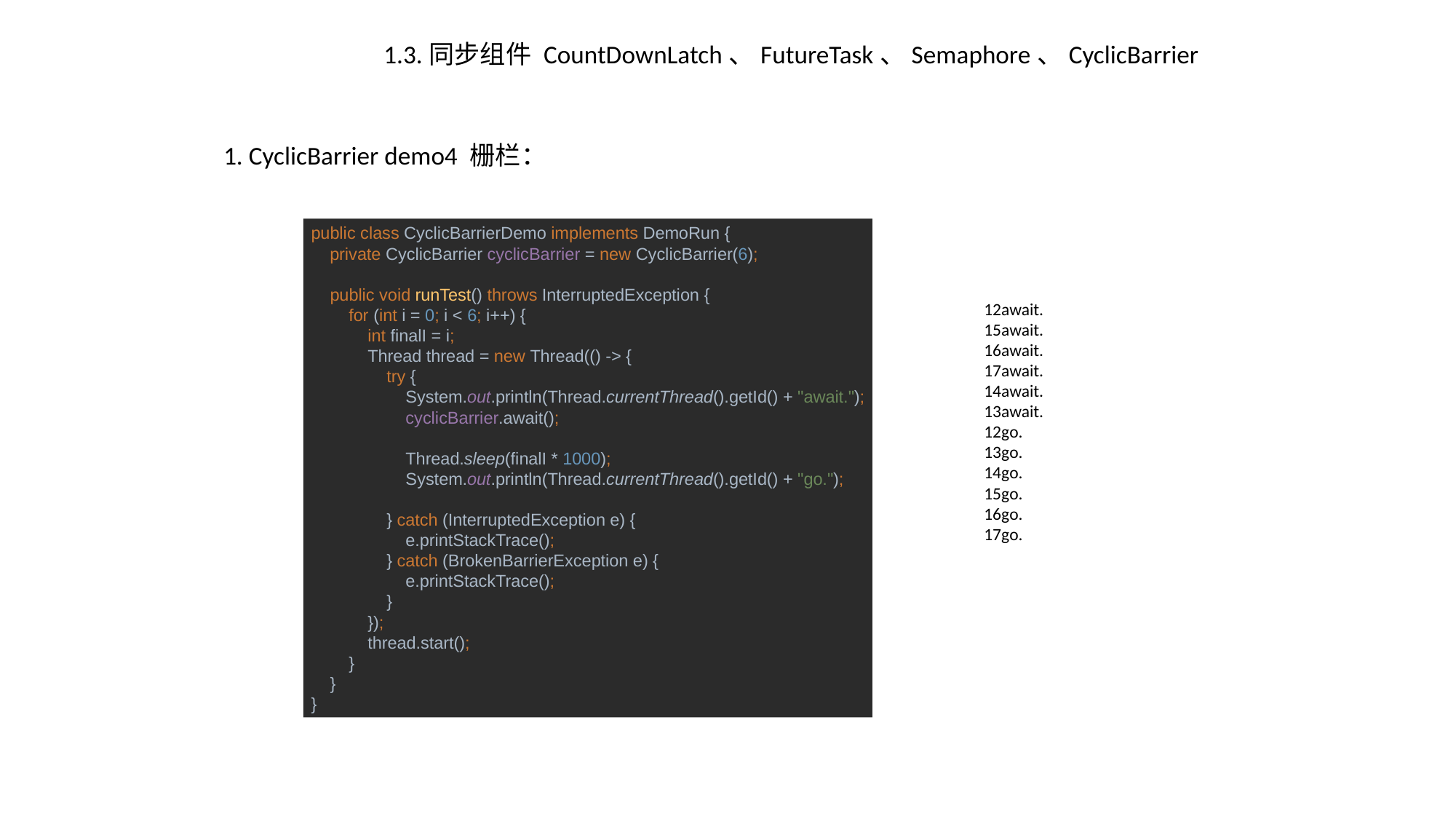

1.3.同步组件 CountDownLatch、FutureTask、Semaphore、CyclicBarrier
1. CyclicBarrier demo4 栅栏：
public class CyclicBarrierDemo implements DemoRun {
    private CyclicBarrier cyclicBarrier = new CyclicBarrier(6);
    public void runTest() throws InterruptedException {
        for (int i = 0; i < 6; i++) {
            int finalI = i;
            Thread thread = new Thread(() -> {
                try {
                    System.out.println(Thread.currentThread().getId() + "await.");
                    cyclicBarrier.await();
                    Thread.sleep(finalI * 1000);
                    System.out.println(Thread.currentThread().getId() + "go.");
                } catch (InterruptedException e) {
                    e.printStackTrace();
                } catch (BrokenBarrierException e) {
                    e.printStackTrace();
                }
            });
            thread.start();
        }
    }
}
12await.
15await.
16await.
17await.
14await.
13await.
12go.
13go.
14go.
15go.
16go.
17go.